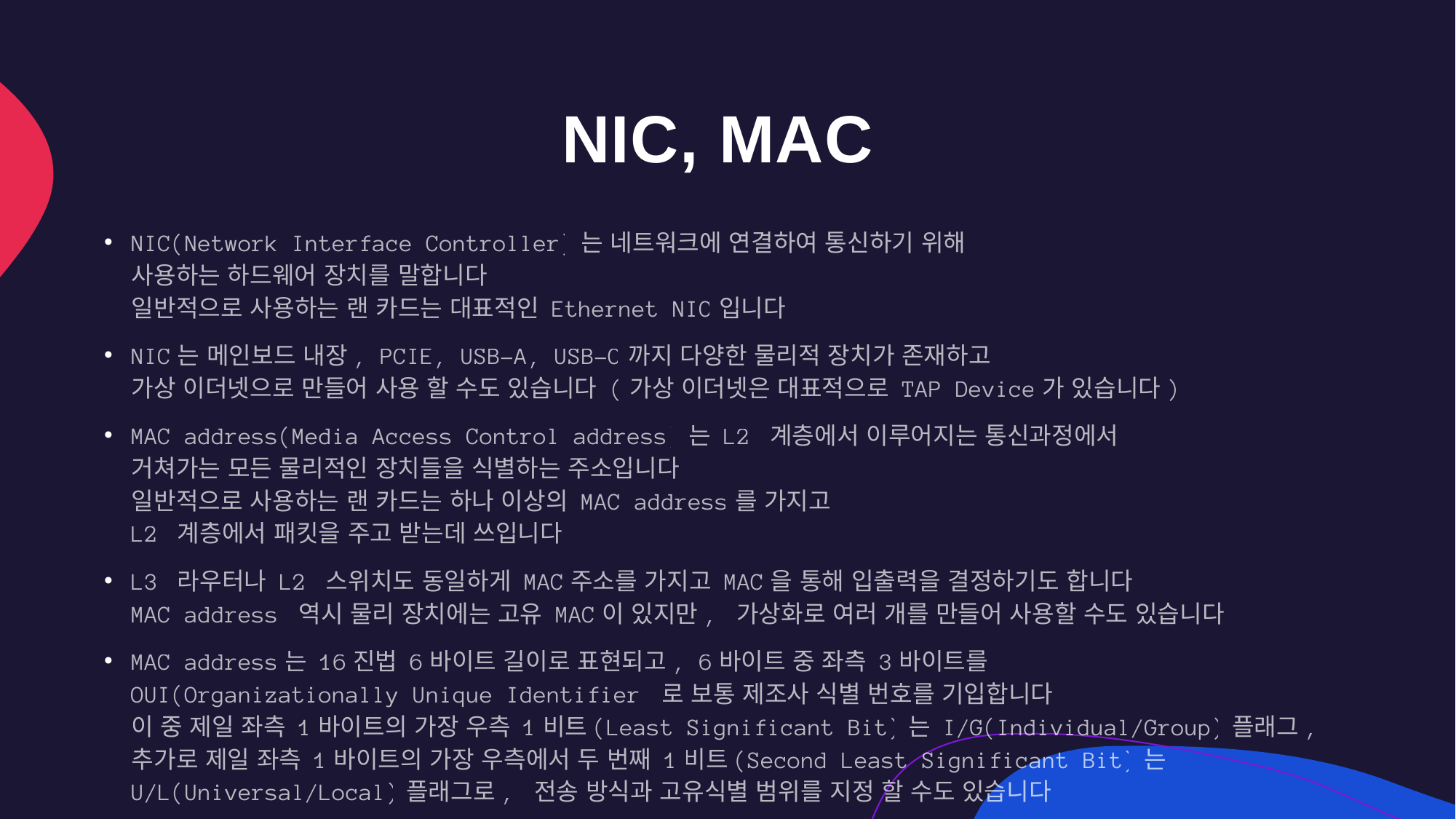

# NIC, MAC
NIC(Network Interface Controller)는 네트워크에 연결하여 통신하기 위해
사용하는 하드웨어 장치를 말합니다
일반적으로 사용하는 랜 카드는 대표적인 Ethernet NIC입니다
NIC는 메인보드 내장, PCIE, USB-A, USB-C까지 다양한 물리적 장치가 존재하고
가상 이더넷으로 만들어 사용 할 수도 있습니다 (가상 이더넷은 대표적으로 TAP Device가 있습니다)
MAC address(Media Access Control address)는 L2 계층에서 이루어지는 통신과정에서
거쳐가는 모든 물리적인 장치들을 식별하는 주소입니다
일반적으로 사용하는 랜 카드는 하나 이상의 MAC address를 가지고
L2 계층에서 패킷을 주고 받는데 쓰입니다
L3 라우터나 L2 스위치도 동일하게 MAC주소를 가지고 MAC을 통해 입출력을 결정하기도 합니다
MAC address 역시 물리 장치에는 고유 MAC이 있지만, 가상화로 여러 개를 만들어 사용할 수도 있습니다
MAC address는 16진법 6바이트 길이로 표현되고, 6바이트 중 좌측 3바이트를
OUI(Organizationally Unique Identifier)로 보통 제조사 식별 번호를 기입합니다
이 중 제일 좌측 1바이트의 가장 우측 1비트(Least Significant Bit)는 I/G(Individual/Group)플래그,
추가로 제일 좌측 1바이트의 가장 우측에서 두 번째 1비트(Second Least Significant Bit)는
U/L(Universal/Local)플래그로, 전송 방식과 고유식별 범위를 지정 할 수도 있습니다